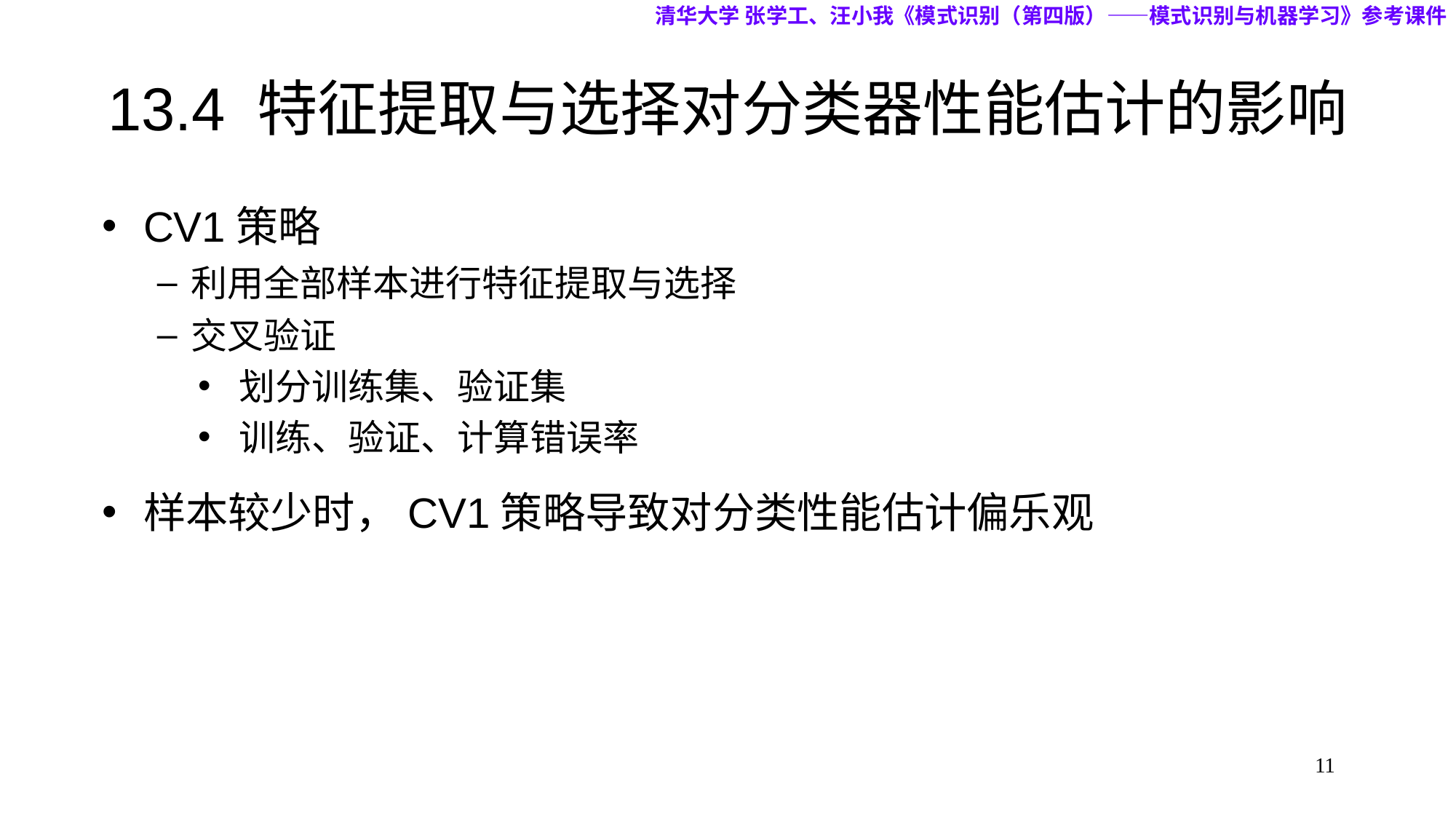

清华大学 张学工、汪小我《模式识别（第四版）——模式识别与机器学习》参考课件
# 13.4 特征提取与选择对分类器性能估计的影响
CV1策略
利用全部样本进行特征提取与选择
交叉验证
划分训练集、验证集
训练、验证、计算错误率
样本较少时，CV1策略导致对分类性能估计偏乐观

n倍交叉验证
11